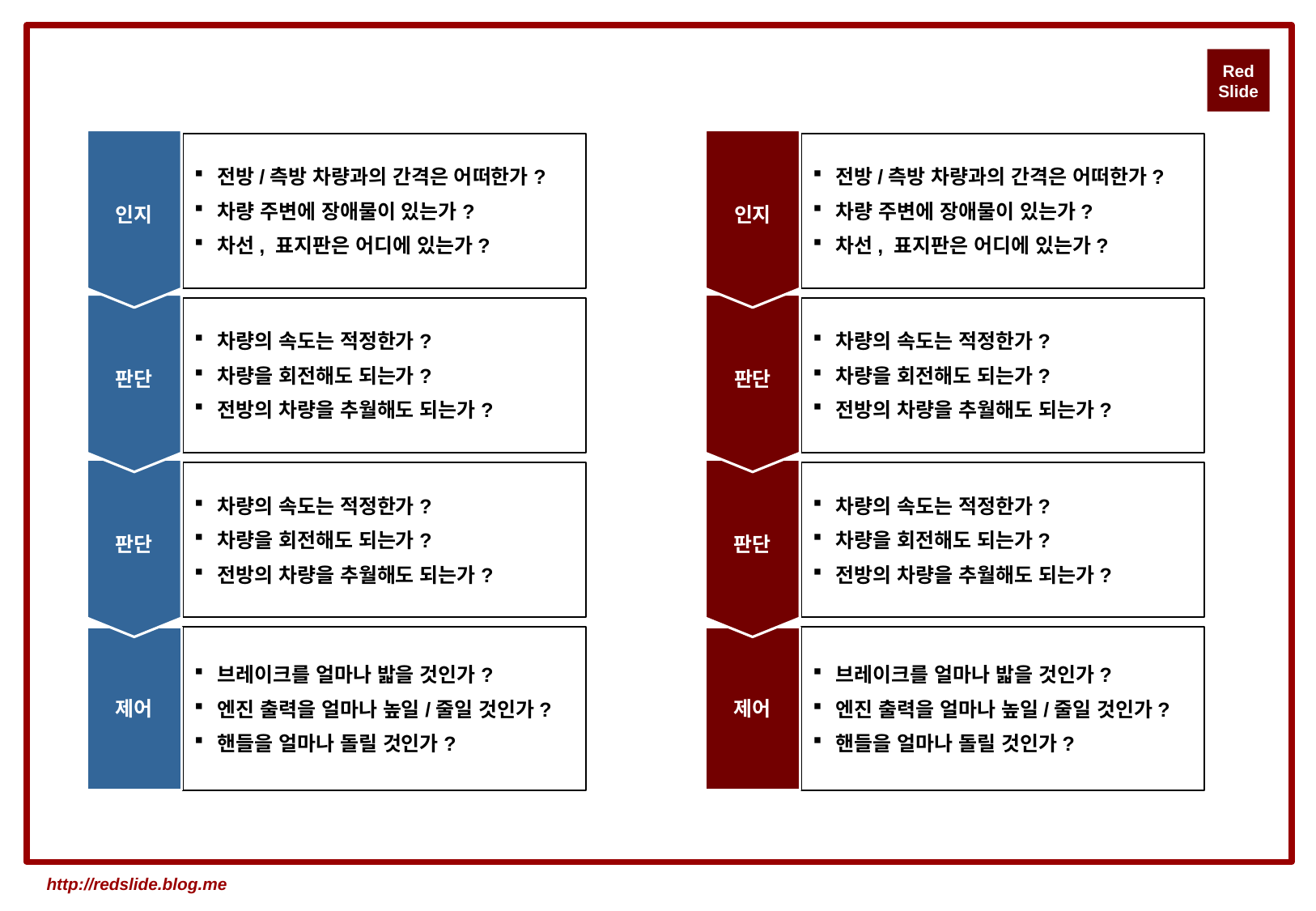

전방/측방 차량과의 간격은 어떠한가?
차량 주변에 장애물이 있는가?
차선, 표지판은 어디에 있는가?
전방/측방 차량과의 간격은 어떠한가?
차량 주변에 장애물이 있는가?
차선, 표지판은 어디에 있는가?
인지
인지
차량의 속도는 적정한가?
차량을 회전해도 되는가?
전방의 차량을 추월해도 되는가?
차량의 속도는 적정한가?
차량을 회전해도 되는가?
전방의 차량을 추월해도 되는가?
판단
판단
차량의 속도는 적정한가?
차량을 회전해도 되는가?
전방의 차량을 추월해도 되는가?
차량의 속도는 적정한가?
차량을 회전해도 되는가?
전방의 차량을 추월해도 되는가?
판단
판단
브레이크를 얼마나 밟을 것인가?
엔진 출력을 얼마나 높일/줄일 것인가?
핸들을 얼마나 돌릴 것인가?
브레이크를 얼마나 밟을 것인가?
엔진 출력을 얼마나 높일/줄일 것인가?
핸들을 얼마나 돌릴 것인가?
제어
제어